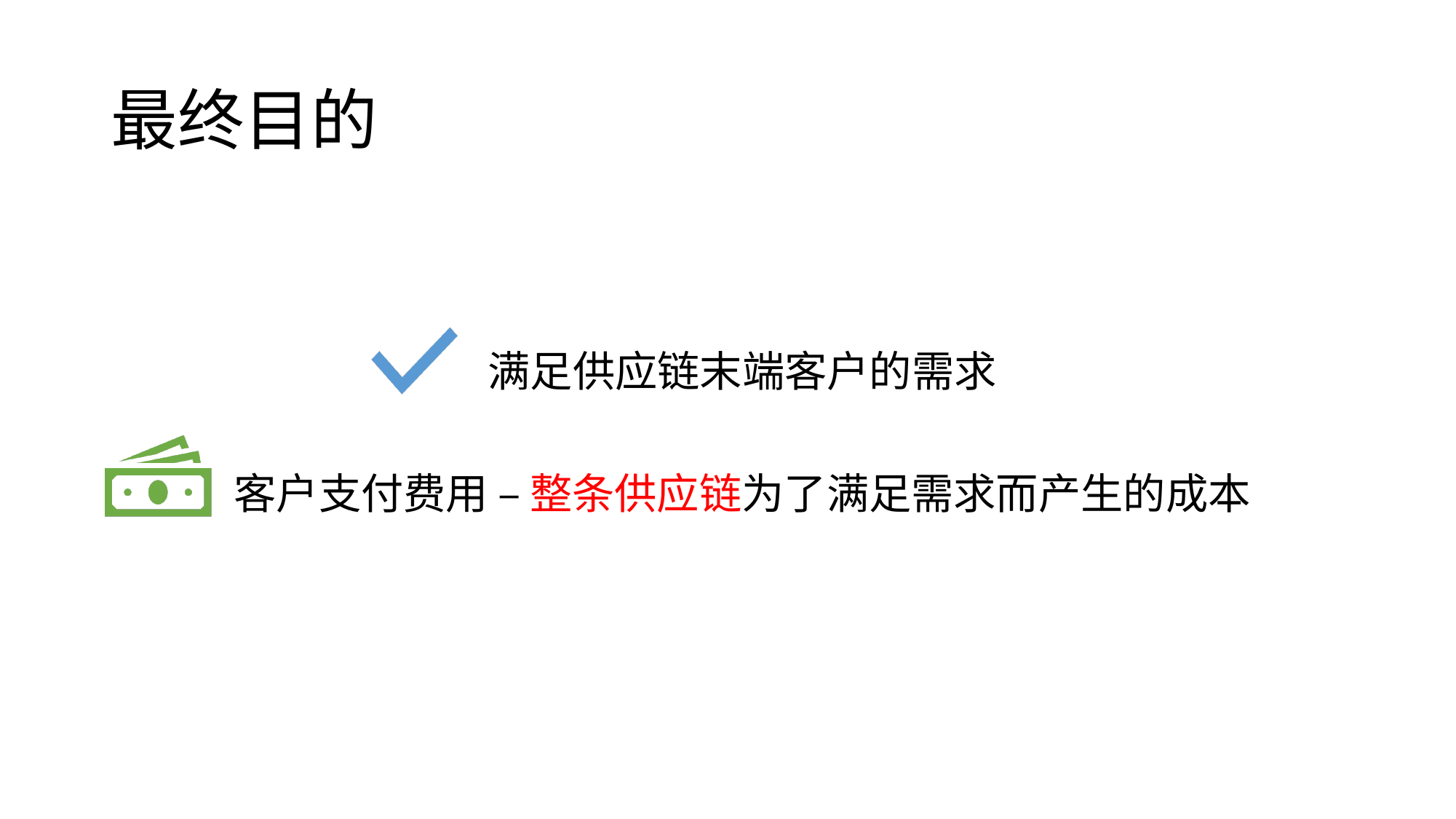

# 最终目的

满足供应链末端客户的需求

客户支付费用 – 整条供应链为了满足需求而产生的成本